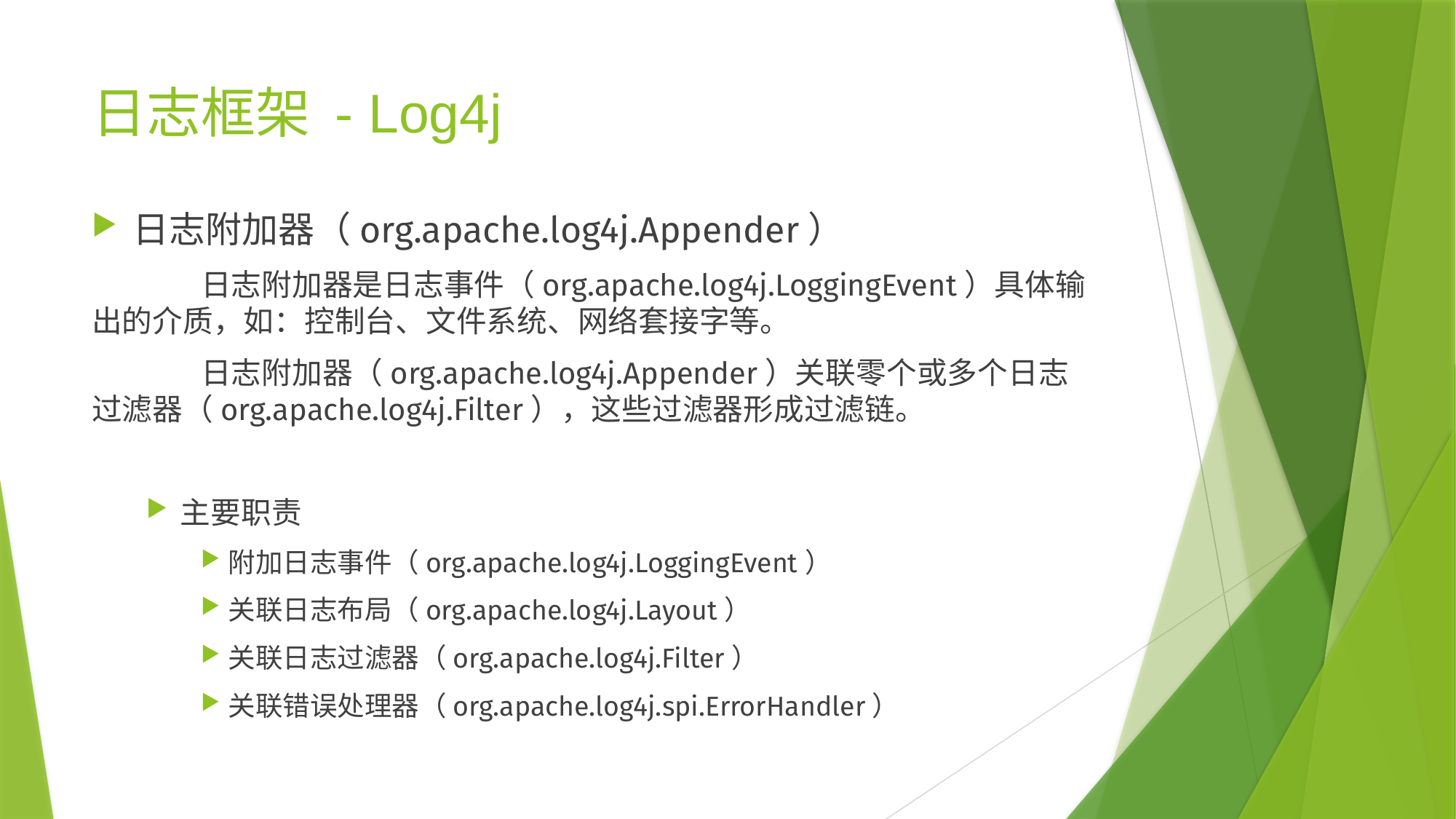

# 日志框架 - Log4j
日志附加器（org.apache.log4j.Appender）
	日志附加器是日志事件（org.apache.log4j.LoggingEvent）具体输出的介质，如：控制台、文件系统、网络套接字等。
	日志附加器（org.apache.log4j.Appender）关联零个或多个日志过滤器（org.apache.log4j.Filter），这些过滤器形成过滤链。

主要职责
附加日志事件（org.apache.log4j.LoggingEvent）
关联日志布局（org.apache.log4j.Layout）
关联日志过滤器（org.apache.log4j.Filter）
关联错误处理器（org.apache.log4j.spi.ErrorHandler）